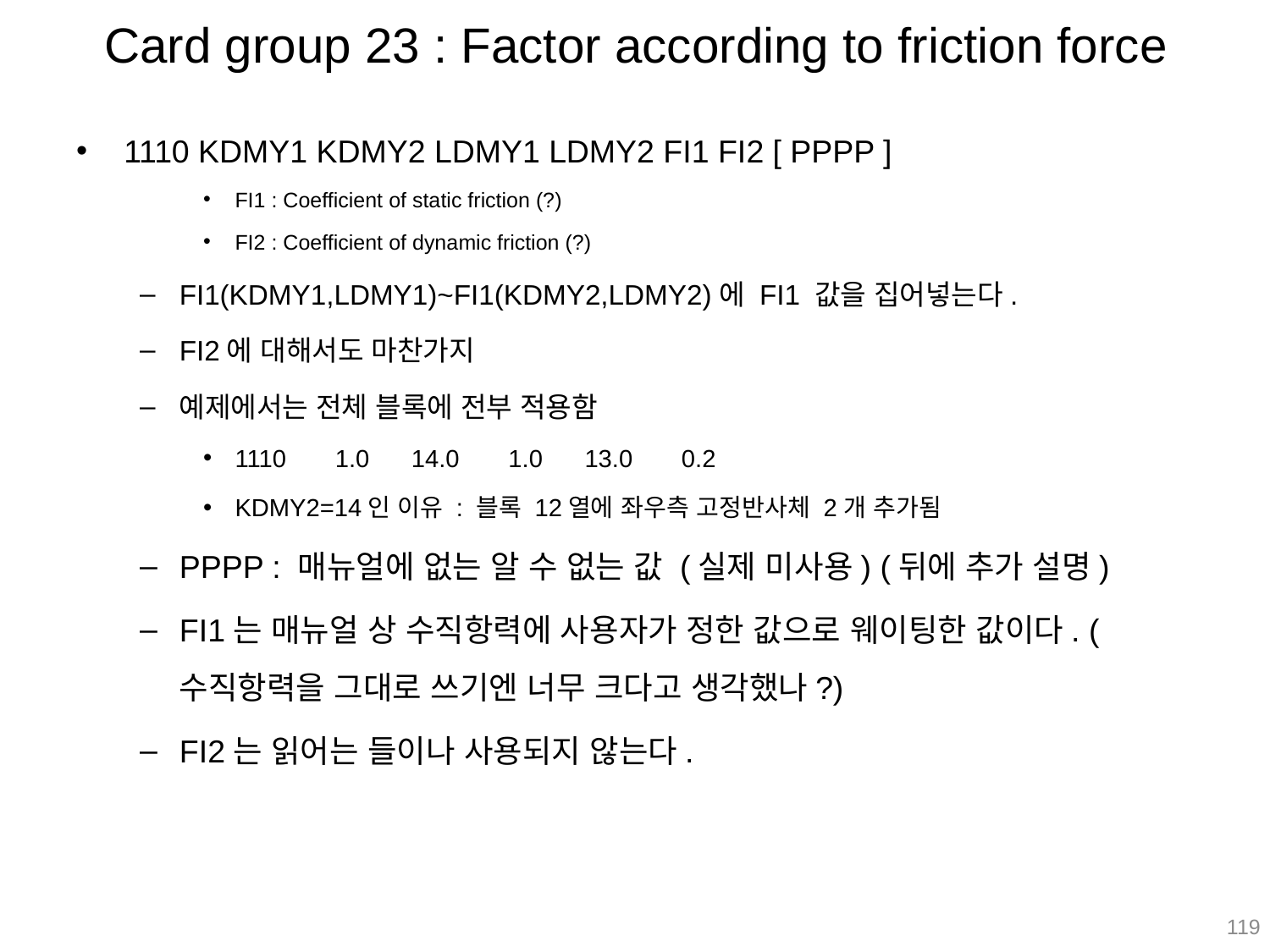

# Card group 23 : Factor according to friction force
1110 KDMY1 KDMY2 LDMY1 LDMY2 FI1 FI2 [ PPPP ]
FI1 : Coefficient of static friction (?)
FI2 : Coefficient of dynamic friction (?)
FI1(KDMY1,LDMY1)~FI1(KDMY2,LDMY2)에 FI1 값을 집어넣는다.
FI2에 대해서도 마찬가지
예제에서는 전체 블록에 전부 적용함
1110       1.0      14.0       1.0      13.0       0.2
KDMY2=14인 이유 : 블록 12열에 좌우측 고정반사체 2개 추가됨
PPPP : 매뉴얼에 없는 알 수 없는 값 (실제 미사용) (뒤에 추가 설명)
FI1는 매뉴얼 상 수직항력에 사용자가 정한 값으로 웨이팅한 값이다. (수직항력을 그대로 쓰기엔 너무 크다고 생각했나?)
FI2는 읽어는 들이나 사용되지 않는다.

119